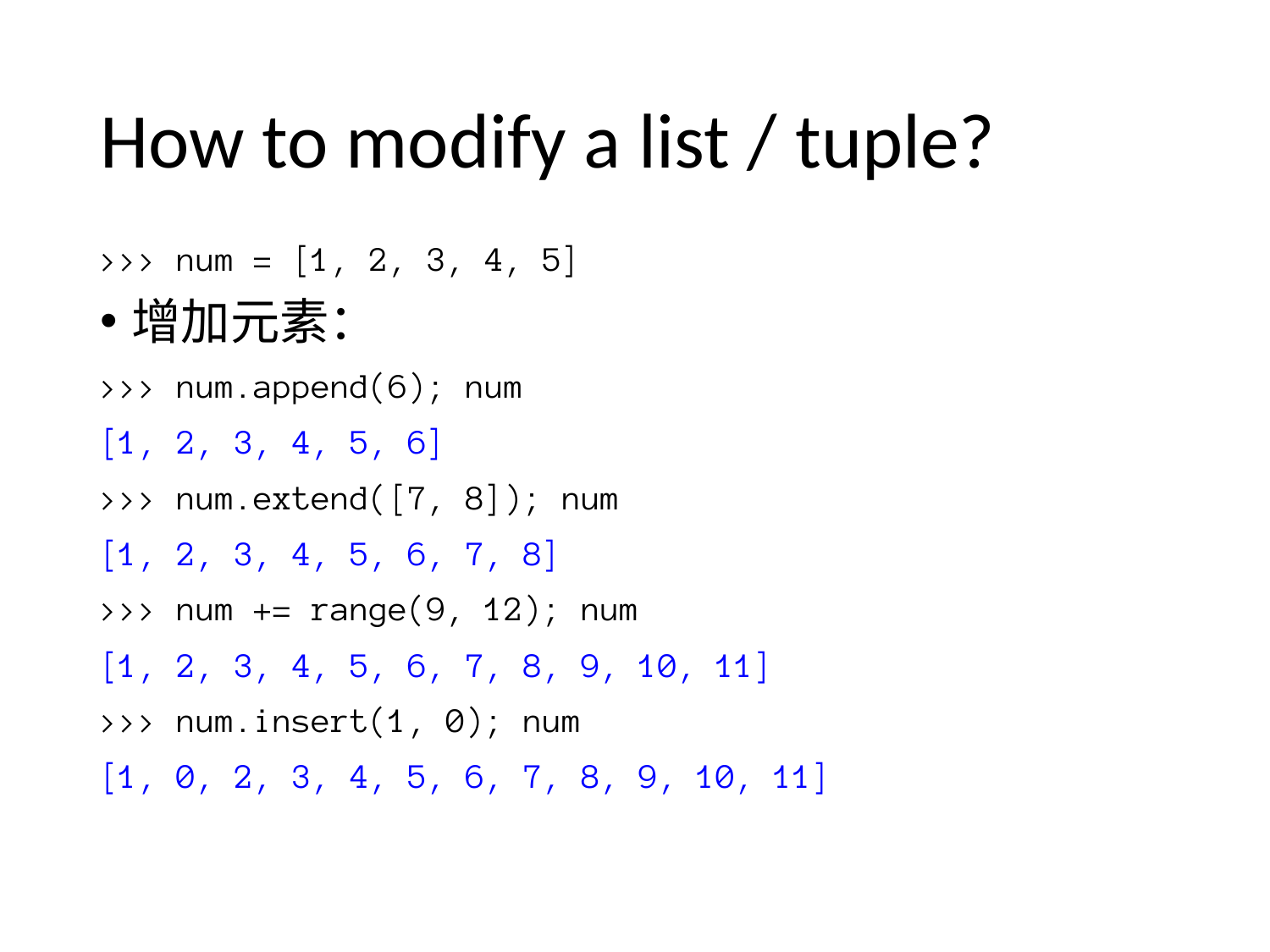

# How to modify a list / tuple?
>>> num = [1, 2, 3, 4, 5]
增加元素：
>>> num.append(6); num
[1, 2, 3, 4, 5, 6]
>>> num.extend([7, 8]); num
[1, 2, 3, 4, 5, 6, 7, 8]
>>> num += range(9, 12); num
[1, 2, 3, 4, 5, 6, 7, 8, 9, 10, 11]
>>> num.insert(1, 0); num
[1, 0, 2, 3, 4, 5, 6, 7, 8, 9, 10, 11]